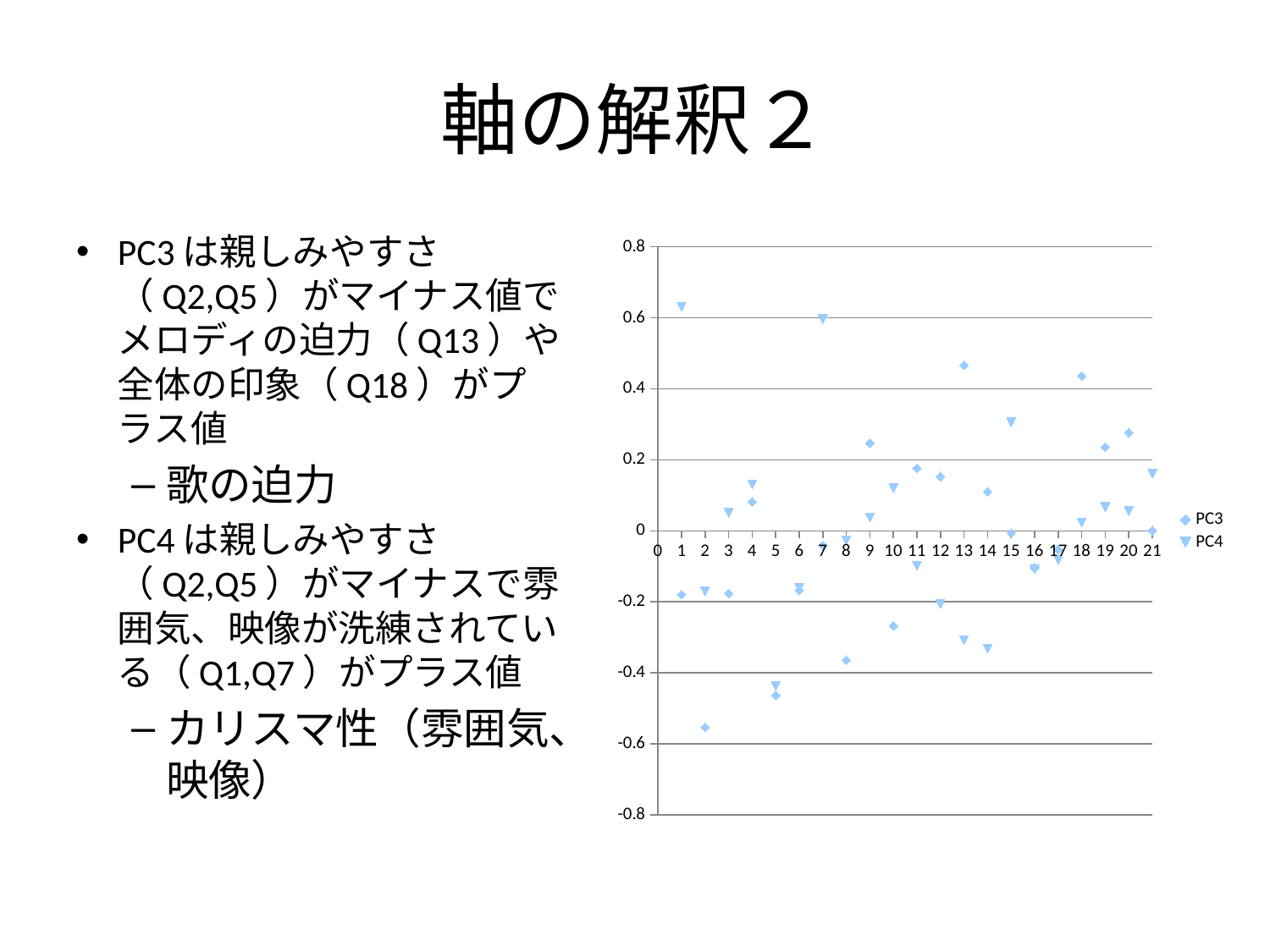

# 軸の解釈２
PC3は親しみやすさ（Q2,Q5）がマイナス値でメロディの迫力（Q13）や全体の印象（Q18）がプラス値
歌の迫力
PC4は親しみやすさ（Q2,Q5）がマイナスで雰囲気、映像が洗練されている（Q1,Q7）がプラス値
カリスマ性（雰囲気、映像）

### Chart

| Category | PC3 | PC4 |
|---|---|---|